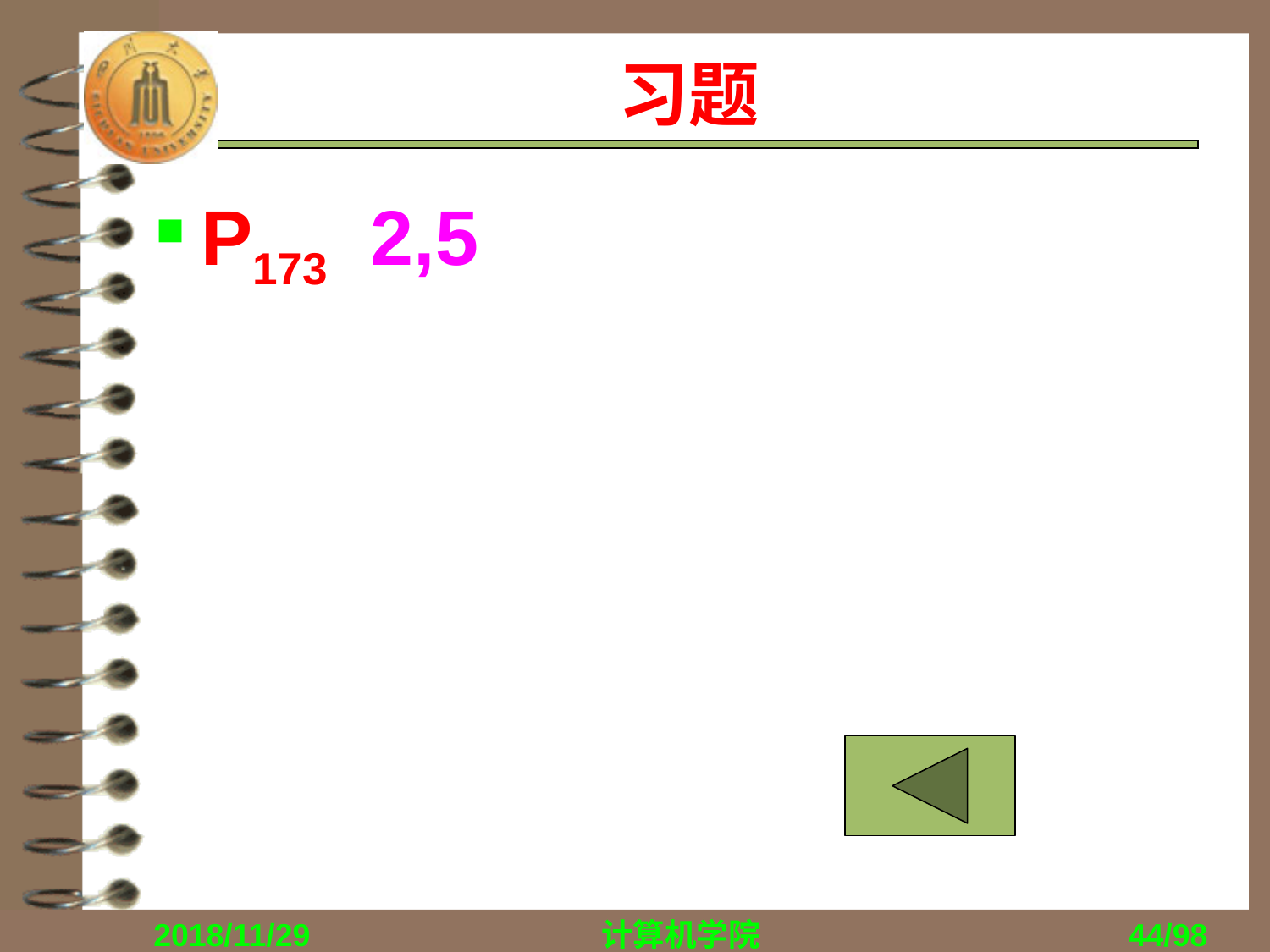

# 习题
P173  2,5

2018/11/29
计算机学院
44/98